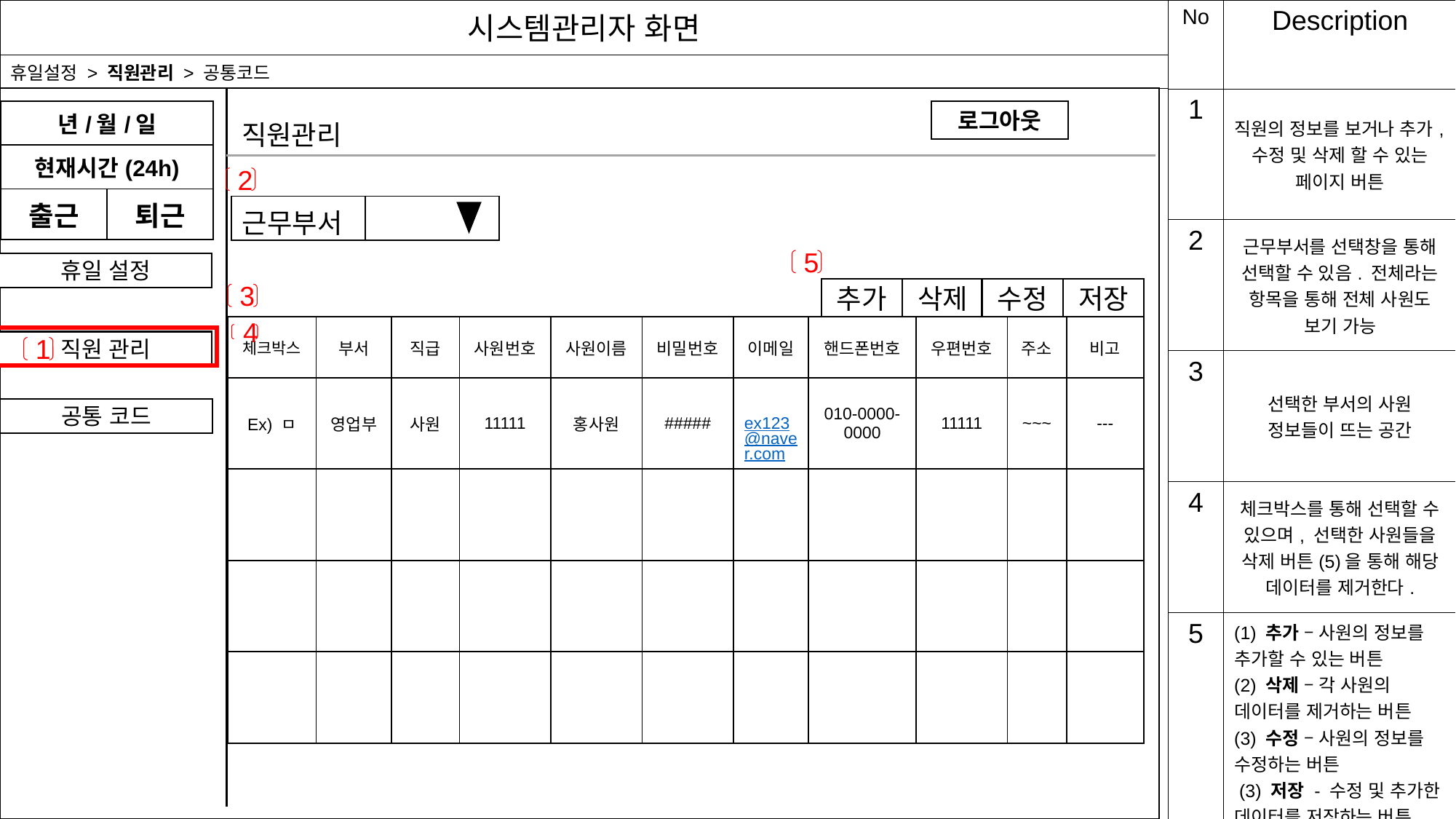

| No | Description |
| --- | --- |
| 1 | 직원의 정보를 보거나 추가,수정 및 삭제 할 수 있는 페이지 버튼 |
| 2 | 근무부서를 선택창을 통해 선택할 수 있음. 전체라는 항목을 통해 전체 사원도 보기 가능 |
| 3 | 선택한 부서의 사원 정보들이 뜨는 공간 |
| 4 | 체크박스를 통해 선택할 수 있으며, 선택한 사원들을 삭제 버튼(5)을 통해 해당 데이터를 제거한다. |
| 5 | (1) 추가 – 사원의 정보를 추가할 수 있는 버튼 (2) 삭제 – 각 사원의 데이터를 제거하는 버튼 (3) 수정 – 사원의 정보를 수정하는 버튼 (3) 저장 - 수정 및 추가한 데이터를 저장하는 버튼 |
# 시스템관리자 화면

휴일설정 > 직원관리 > 공통코드

| 년/월/일 |  |
| --- | --- |
| 현재시간(24h) |  |
| 출근 | 퇴근 |
로그아웃
직원관리
2
| 근무부서 |  |
| --- | --- |

5
휴일 설정
추가
삭제
수정
저장
3
| 체크박스 | 부서 | 직급 | 사원번호 | 사원이름 | 비밀번호 | 이메일 | 핸드폰번호 | 우편번호 | 주소 | 비고 |
| --- | --- | --- | --- | --- | --- | --- | --- | --- | --- | --- |
| Ex) ㅁ | 영업부 | 사원 | 11111 | 홍사원 | ##### | ex123@naver.com | 010-0000-0000 | 11111 | ~~~ | --- |
|  |  |  |  |  |  |  |  |  |  |  |
|  |  |  |  |  |  |  |  |  |  |  |
|  |  |  |  |  |  |  |  |  |  |  |
4

직원 관리
1
공통 코드